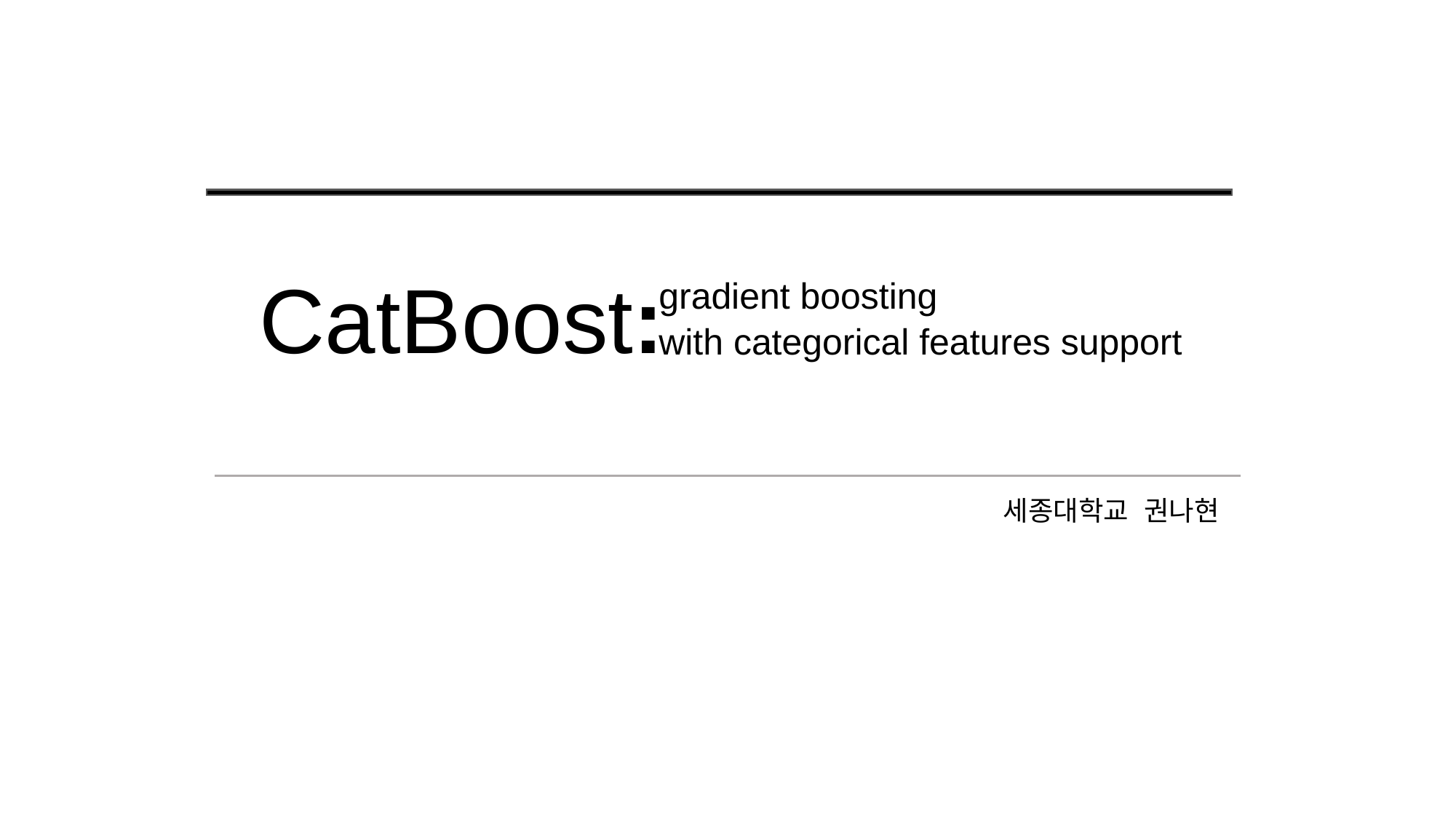

CatBoost:
gradient boosting
with categorical features support
세종대학교  권나현